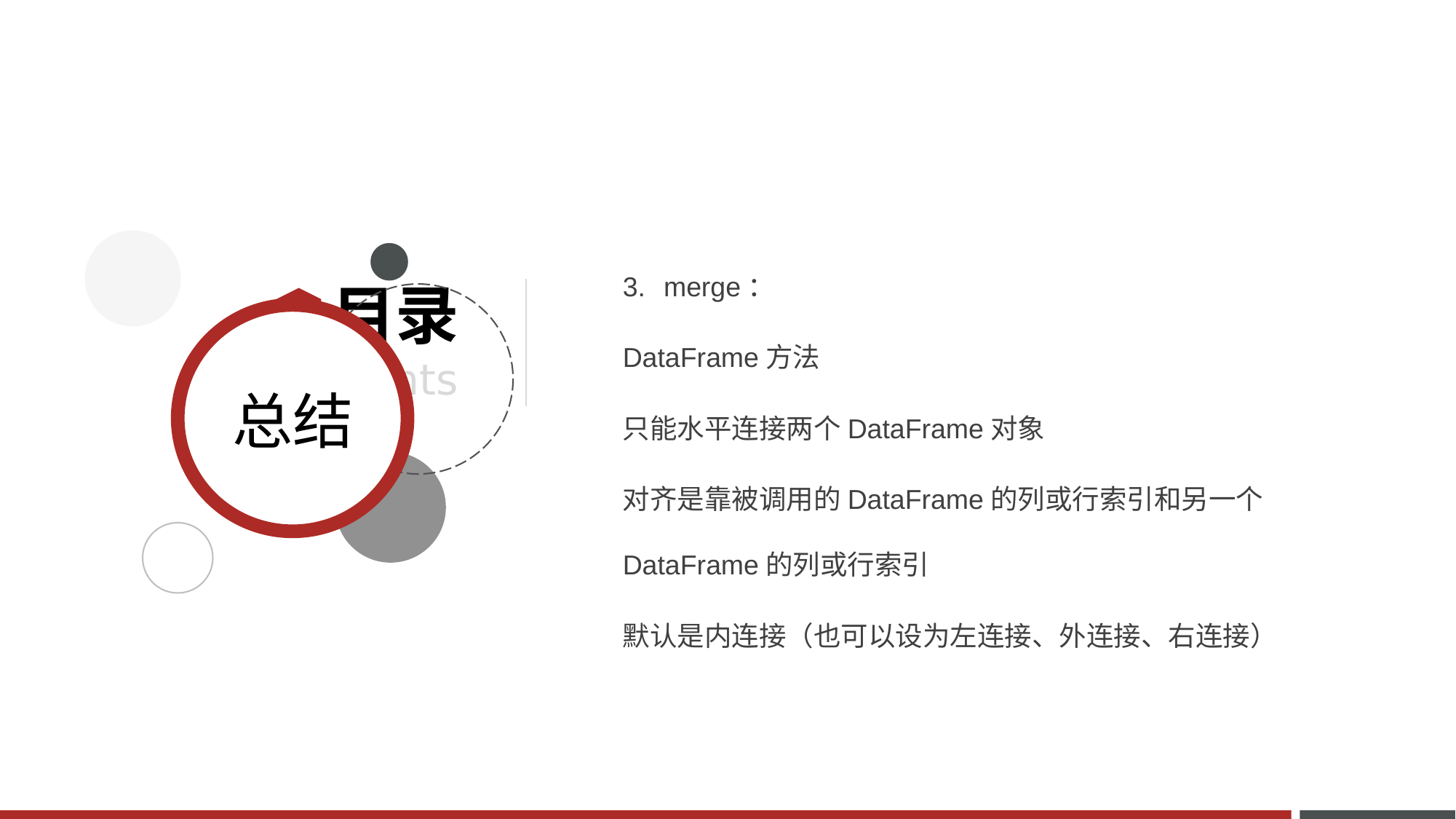

merge：
DataFrame方法
只能水平连接两个DataFrame对象
对齐是靠被调用的DataFrame的列或行索引和另一个DataFrame的列或行索引
默认是内连接（也可以设为左连接、外连接、右连接）